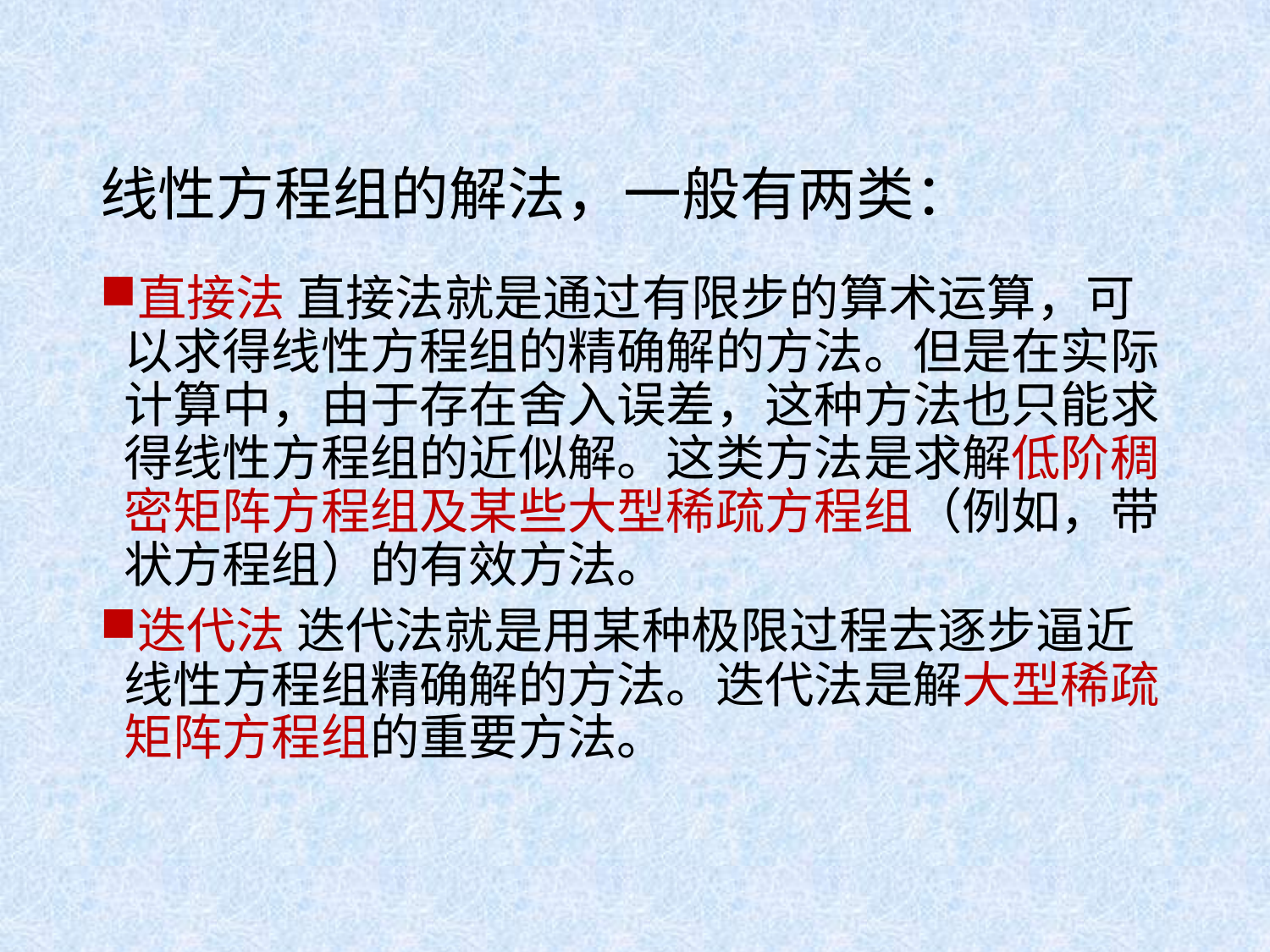

# 线性方程组的解法，一般有两类：
直接法 直接法就是通过有限步的算术运算，可以求得线性方程组的精确解的方法。但是在实际计算中，由于存在舍入误差，这种方法也只能求得线性方程组的近似解。这类方法是求解低阶稠密矩阵方程组及某些大型稀疏方程组（例如，带状方程组）的有效方法。
迭代法 迭代法就是用某种极限过程去逐步逼近线性方程组精确解的方法。迭代法是解大型稀疏矩阵方程组的重要方法。